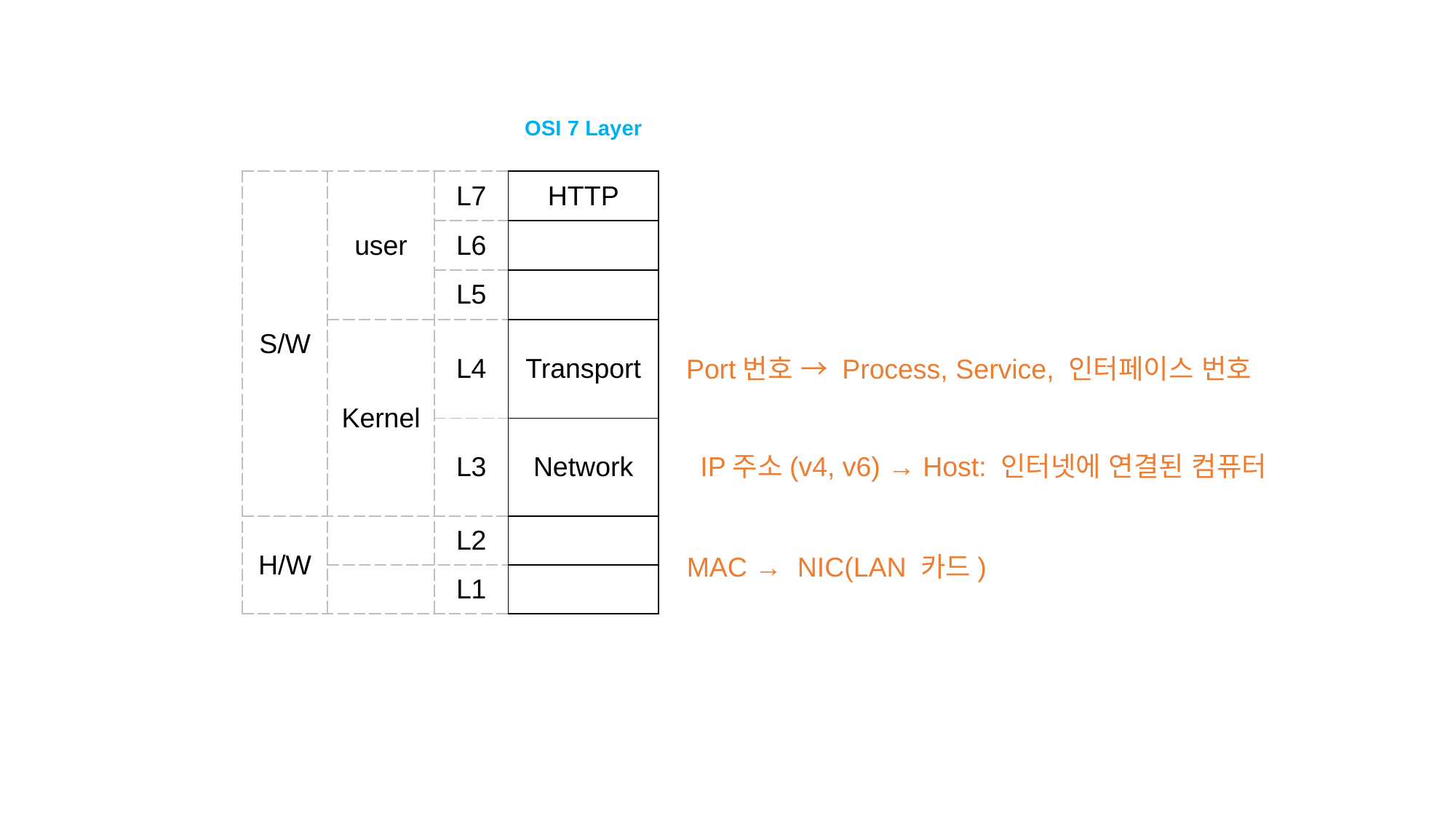

|  |  |  | OSI 7 Layer |  |  |  |  |
| --- | --- | --- | --- | --- | --- | --- | --- |
| S/W | user | L7 | HTTP |  |  |  |  |
|  |  | L6 |  |  |  |  |  |
|  |  | L5 |  |  |  |  |  |
|  | Kernel | L4 | Transport |  |  |  |  |
|  |  |  |  |  |  |  |  |
|  |  | L3 | Network |  |  |  |  |
|  |  |  |  |  |  |  |  |
| H/W |  | L2 |  |  |  |  |  |
|  |  | L1 |  |  |  |  |  |
Port번호 → Process, Service, 인터페이스 번호
IP주소(v4, v6) → Host: 인터넷에 연결된 컴퓨터
MAC →  NIC(LAN 카드)